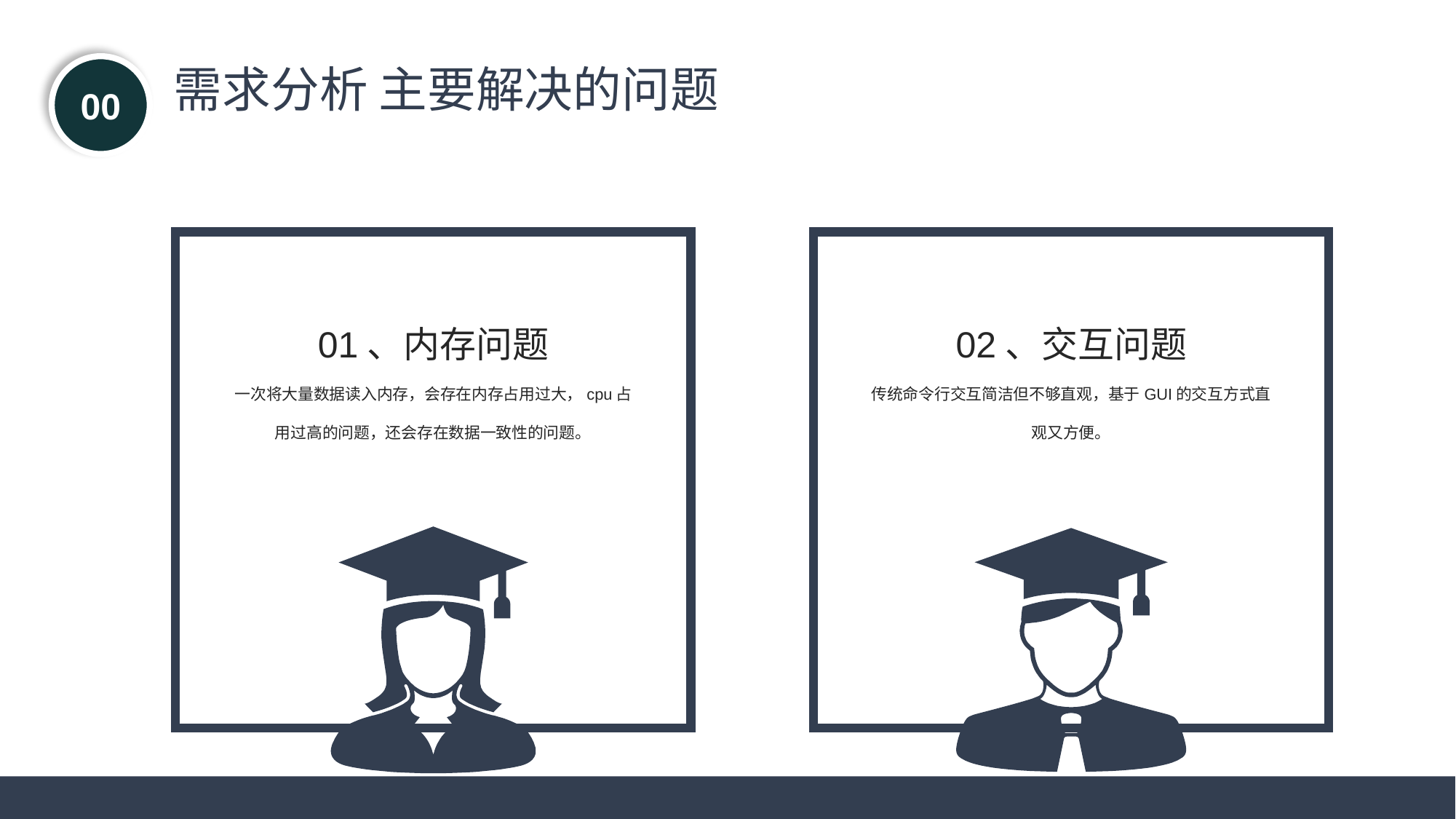

需求分析 主要解决的问题
00

01、内存问题
一次将大量数据读入内存，会存在内存占用过大，cpu占用过高的问题，还会存在数据一致性的问题。
02、交互问题
传统命令行交互简洁但不够直观，基于GUI的交互方式直观又方便。